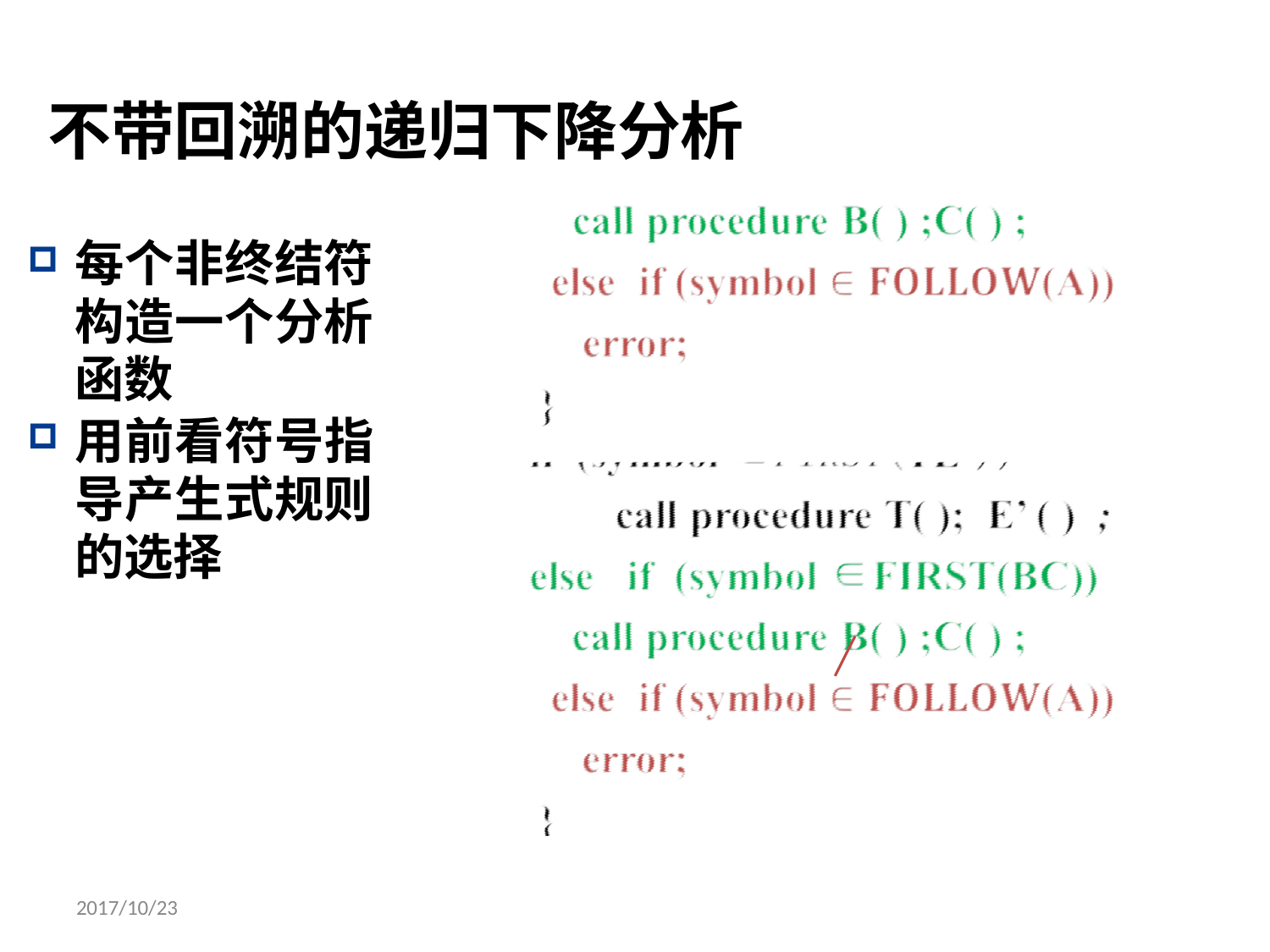

# 不带回溯的递归下降分析

每个非终结符 构造一个分析 函数
用前看符号指 导产生式规则 的选择

2017/10/23
56